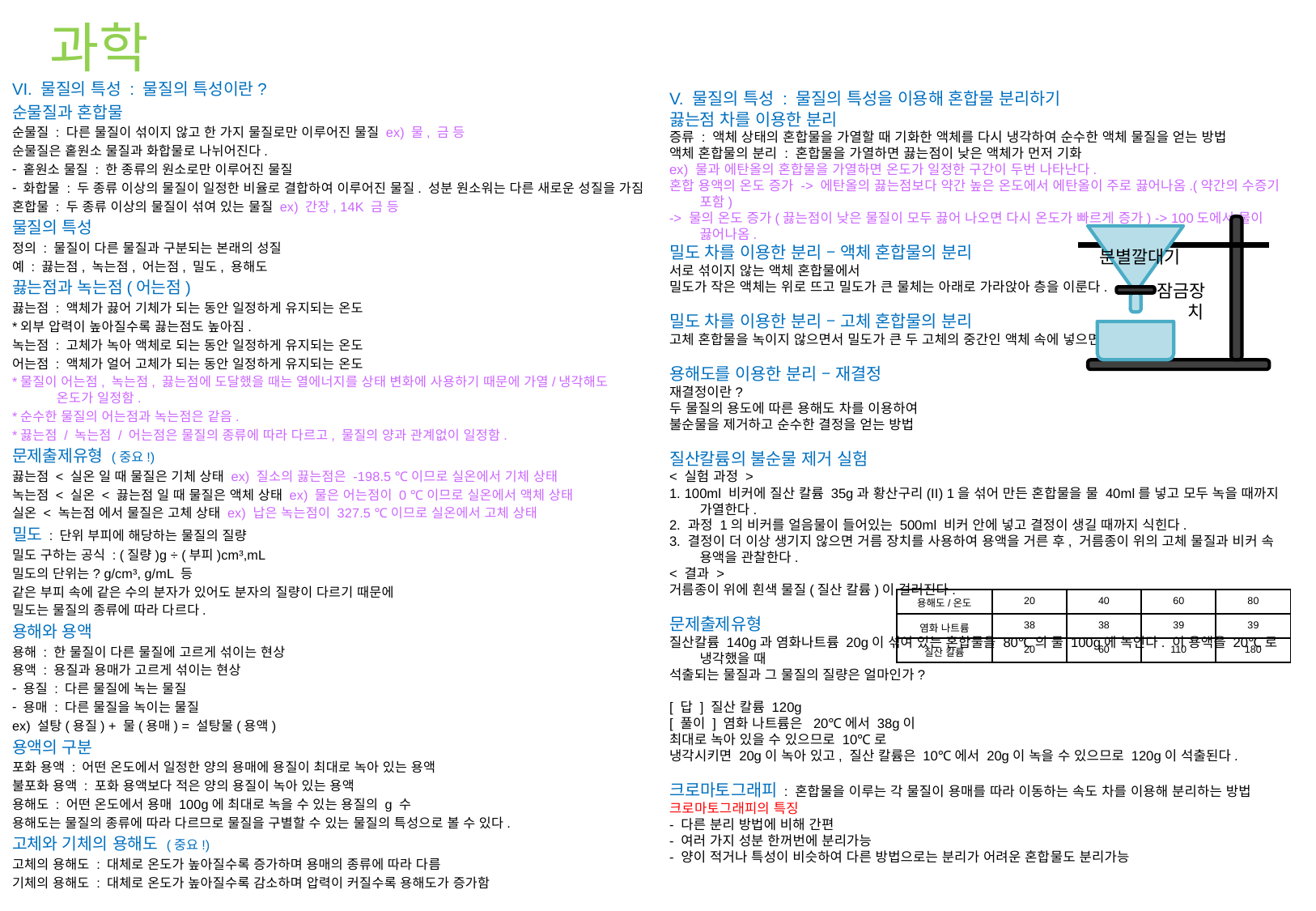

# 과학
VI. 물질의 특성 : 물질의 특성이란?
순물질과 혼합물
순물질 : 다른 물질이 섞이지 않고 한 가지 물질로만 이루어진 물질 ex) 물, 금 등
순물질은 홑원소 물질과 화합물로 나뉘어진다.
 홑원소 물질 : 한 종류의 원소로만 이루어진 물질
 화합물 : 두 종류 이상의 물질이 일정한 비율로 결합하여 이루어진 물질. 성분 원소워는 다른 새로운 성질을 가짐
혼합물 : 두 종류 이상의 물질이 섞여 있는 물질 ex) 간장, 14K 금 등
물질의 특성
정의 : 물질이 다른 물질과 구분되는 본래의 성질
예 : 끓는점, 녹는점, 어는점, 밀도, 용해도
끓는점과 녹는점(어는점)
끓는점 : 액체가 끓어 기체가 되는 동안 일정하게 유지되는 온도
*외부 압력이 높아질수록 끓는점도 높아짐.
녹는점 : 고체가 녹아 액체로 되는 동안 일정하게 유지되는 온도
어는점 : 액체가 얼어 고체가 되는 동안 일정하게 유지되는 온도
*물질이 어는점, 녹는점, 끓는점에 도달했을 때는 열에너지를 상태 변화에 사용하기 때문에 가열/냉각해도 온도가 일정함.
*순수한 물질의 어는점과 녹는점은 같음.
*끓는점 / 녹는점 / 어는점은 물질의 종류에 따라 다르고, 물질의 양과 관계없이 일정함.
문제출제유형 (중요!)
끓는점 < 실온 일 때 물질은 기체 상태 ex) 질소의 끓는점은 -198.5 ℃이므로 실온에서 기체 상태
녹는점 < 실온 < 끓는점 일 때 물질은 액체 상태 ex) 물은 어는점이 0 ℃이므로 실온에서 액체 상태
실온 < 녹는점 에서 물질은 고체 상태 ex) 납은 녹는점이 327.5 ℃이므로 실온에서 고체 상태
밀도 : 단위 부피에 해당하는 물질의 질량
밀도 구하는 공식 : (질량)g ÷ (부피)cm³,mL
밀도의 단위는? g/cm³, g/mL 등
같은 부피 속에 같은 수의 분자가 있어도 분자의 질량이 다르기 때문에
밀도는 물질의 종류에 따라 다르다.
용해와 용액
용해 : 한 물질이 다른 물질에 고르게 섞이는 현상
용액 : 용질과 용매가 고르게 섞이는 현상
 용질 : 다른 물질에 녹는 물질
 용매 : 다른 물질을 녹이는 물질
ex) 설탕(용질) + 물(용매) = 설탕물(용액)
용액의 구분
포화 용액 : 어떤 온도에서 일정한 양의 용매에 용질이 최대로 녹아 있는 용액
불포화 용액 : 포화 용액보다 적은 양의 용질이 녹아 있는 용액
용해도 : 어떤 온도에서 용매 100g에 최대로 녹을 수 있는 용질의 g 수
용해도는 물질의 종류에 따라 다르므로 물질을 구별할 수 있는 물질의 특성으로 볼 수 있다.
고체와 기체의 용해도 (중요!)
고체의 용해도 : 대체로 온도가 높아질수록 증가하며 용매의 종류에 따라 다름
기체의 용해도 : 대체로 온도가 높아질수록 감소하며 압력이 커질수록 용해도가 증가함
V. 물질의 특성 : 물질의 특성을 이용해 혼합물 분리하기
끓는점 차를 이용한 분리
증류 : 액체 상태의 혼합물을 가열할 때 기화한 액체를 다시 냉각하여 순수한 액체 물질을 얻는 방법
액체 혼합물의 분리 : 혼합물을 가열하면 끓는점이 낮은 액체가 먼저 기화
ex) 물과 에탄올의 혼합물을 가열하면 온도가 일정한 구간이 두번 나타난다.
혼합 용액의 온도 증가 -> 에탄올의 끓는점보다 약간 높은 온도에서 에탄올이 주로 끓어나옴.(약간의 수증기 포함)
-> 물의 온도 증가(끓는점이 낮은 물질이 모두 끓어 나오면 다시 온도가 빠르게 증가) -> 100도에서 물이 끓어나옴.
밀도 차를 이용한 분리 – 액체 혼합물의 분리
서로 섞이지 않는 액체 혼합물에서
밀도가 작은 액체는 위로 뜨고 밀도가 큰 물체는 아래로 가라앉아 층을 이룬다.

밀도 차를 이용한 분리 – 고체 혼합물의 분리
고체 혼합물을 녹이지 않으면서 밀도가 큰 두 고체의 중간인 액체 속에 넣으면 된다.

용해도를 이용한 분리 – 재결정
재결정이란?
두 물질의 용도에 따른 용해도 차를 이용하여
불순물을 제거하고 순수한 결정을 얻는 방법

질산칼륨의 불순물 제거 실험
< 실험 과정 >
1. 100ml 비커에 질산 칼륨 35g과 황산구리(II) 1을 섞어 만든 혼합물을 물 40ml를 넣고 모두 녹을 때까지 가열한다.
2. 과정 1의 비커를 얼음물이 들어있는 500ml 비커 안에 넣고 결정이 생길 때까지 식힌다.
3. 결정이 더 이상 생기지 않으면 거름 장치를 사용하여 용액을 거른 후, 거름종이 위의 고체 물질과 비커 속 용액을 관찰한다.
< 결과 >
거름종이 위에 흰색 물질(질산 칼륨)이 걸러진다.

문제출제유형
질산칼륨 140g과 염화나트륨 20g이 섞여 있는 혼합물을 80℃의 물 100g에 녹인다. 이 용액을 20℃로 냉각했을 때
석출되는 물질과 그 물질의 질량은 얼마인가?

[ 답 ] 질산 칼륨 120g
[ 풀이 ] 염화 나트륨은  20℃에서 38g이
최대로 녹아 있을 수 있으므로 10℃로
냉각시키면 20g이 녹아 있고, 질산 칼륨은 10℃에서 20g이 녹을 수 있으므로 120g이 석출된다.

크로마토그래피 : 혼합물을 이루는 각 물질이 용매를 따라 이동하는 속도 차를 이용해 분리하는 방법
크로마토그래피의 특징
- 다른 분리 방법에 비해 간편
- 여러 가지 성분 한꺼번에 분리가능
- 양이 적거나 특성이 비슷하여 다른 방법으로는 분리가 어려운 혼합물도 분리가능

분별깔대기
잠금장치

| 용해도/온도 | 20 | 40 | 60 | 80 |
| --- | --- | --- | --- | --- |
| 염화 나트륨 | 38 | 38 | 39 | 39 |
| 질산 칼륨 | 20 | 60 | 110 | 180 |